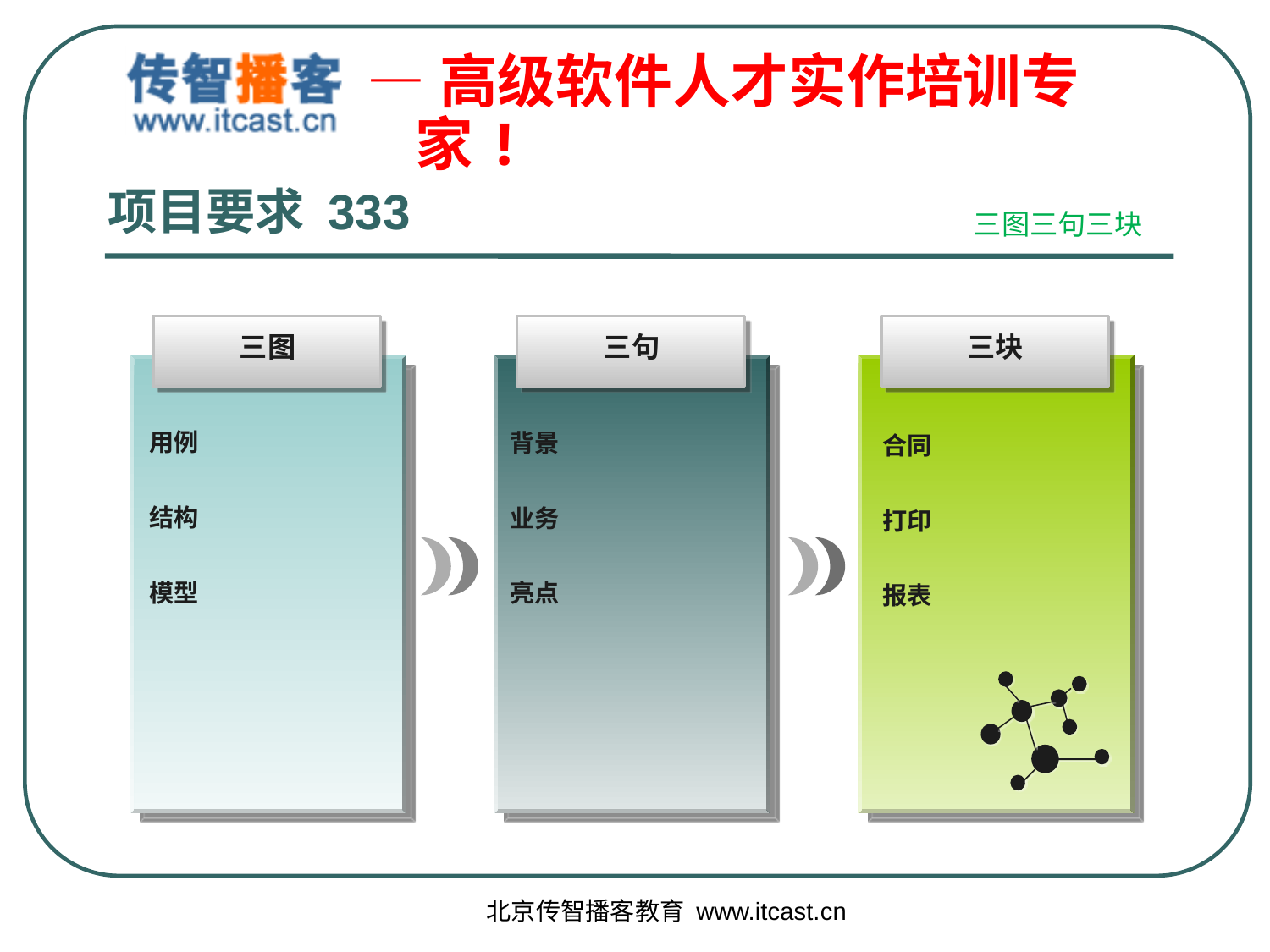

# 项目要求 333
三图三句三块

三图
三句
三块

用例

结构

模型
背景

业务

亮点
合同

打印

报表

北京传智播客教育 www.itcast.cn